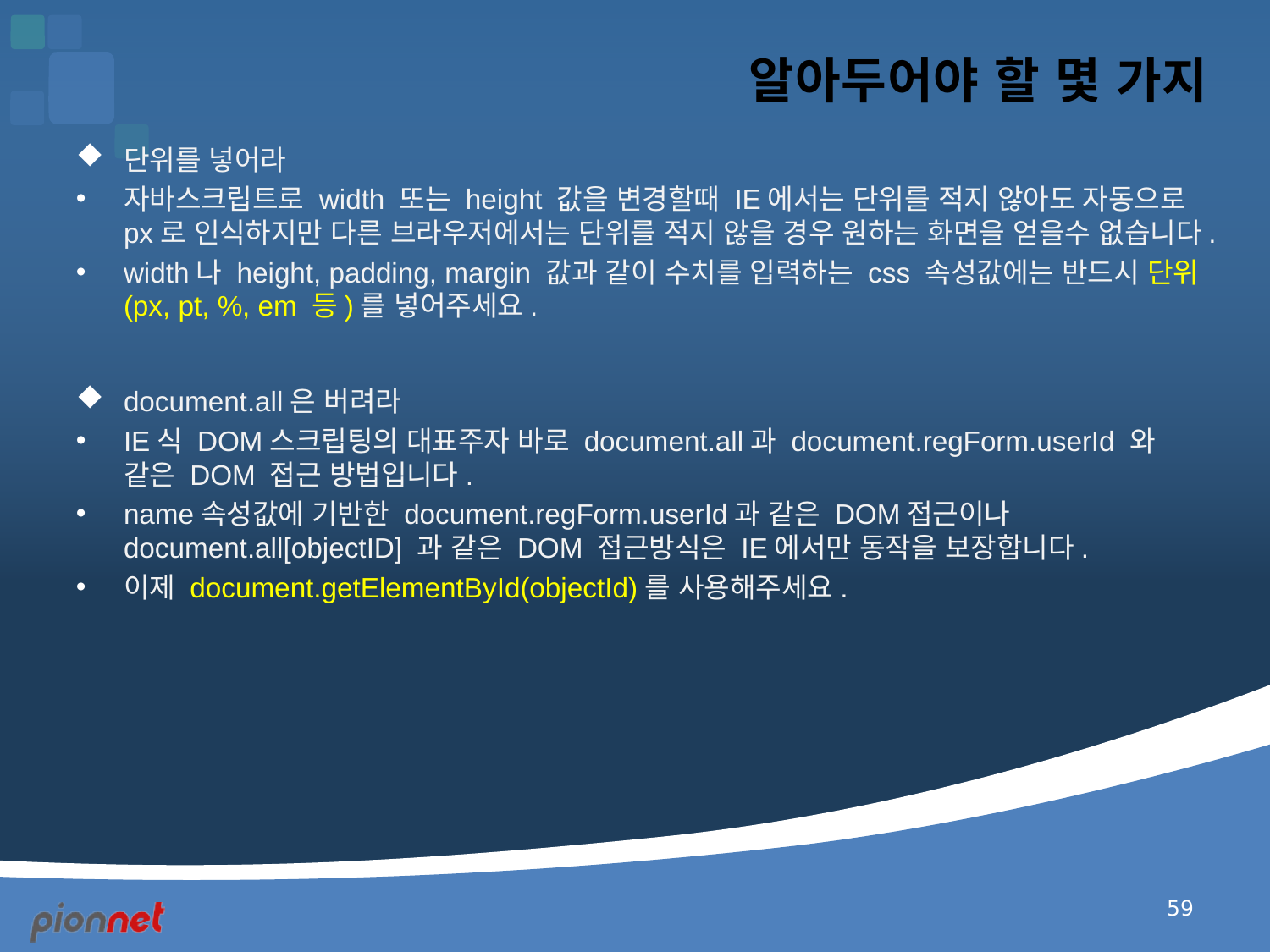

# 알아두어야 할 몇 가지
단위를 넣어라
자바스크립트로 width 또는 height 값을 변경할때 IE에서는 단위를 적지 않아도 자동으로 px로 인식하지만 다른 브라우저에서는 단위를 적지 않을 경우 원하는 화면을 얻을수 없습니다.
width나 height, padding, margin 값과 같이 수치를 입력하는 css 속성값에는 반드시 단위(px, pt, %, em 등)를 넣어주세요.

document.all은 버려라
IE식 DOM스크립팅의 대표주자 바로 document.all과 document.regForm.userId 와 같은 DOM 접근 방법입니다.
name속성값에 기반한 document.regForm.userId과 같은 DOM접근이나document.all[objectID] 과 같은 DOM 접근방식은 IE에서만 동작을 보장합니다.
이제 document.getElementById(objectId)를 사용해주세요.
59